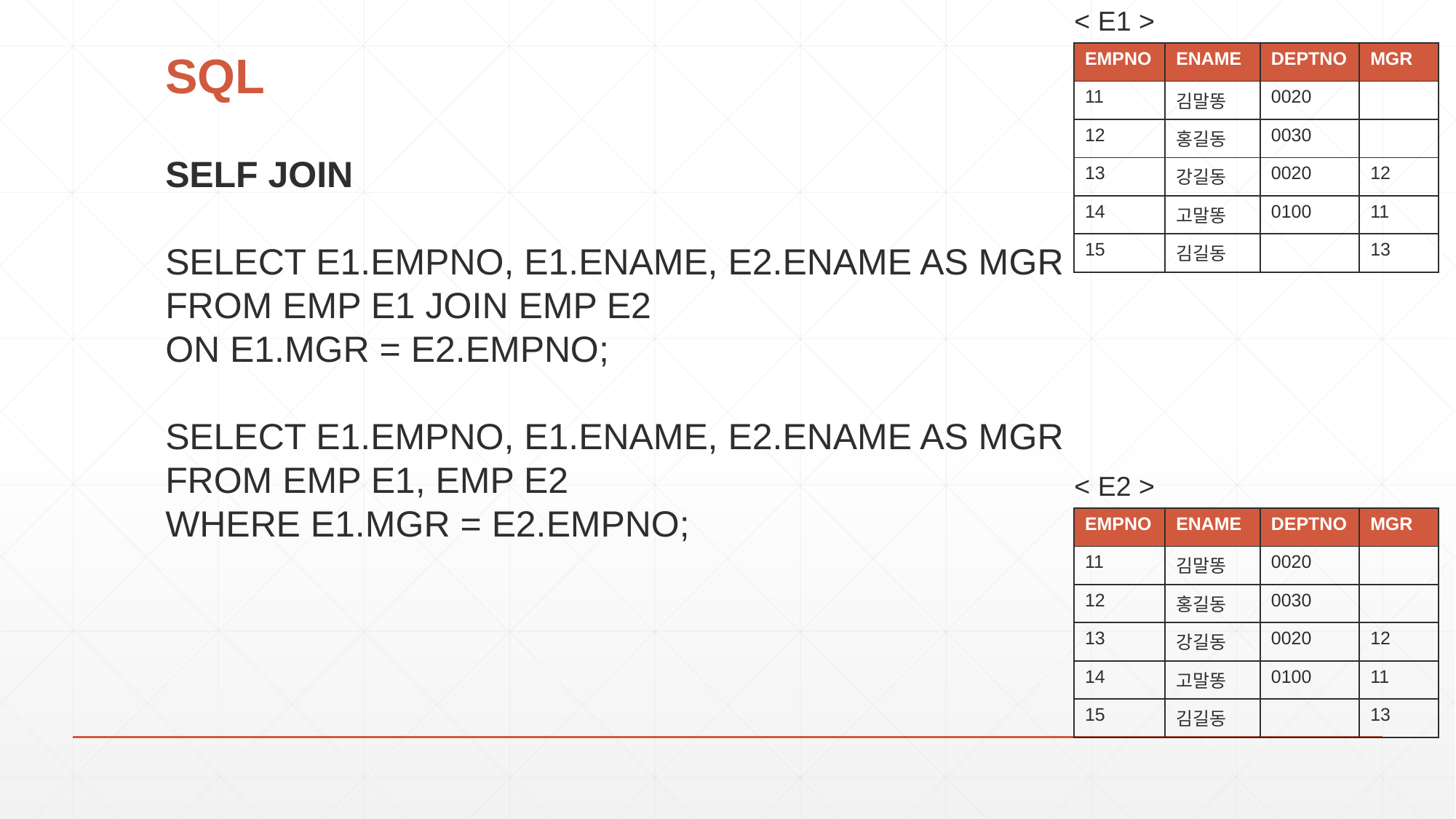

< E1 >
# SQL
| EMPNO | ENAME | DEPTNO | MGR |
| --- | --- | --- | --- |
| 11 | 김말똥 | 0020 |  |
| 12 | 홍길동 | 0030 |  |
| 13 | 강길동 | 0020 | 12 |
| 14 | 고말똥 | 0100 | 11 |
| 15 | 김길동 |  | 13 |
SELF JOIN

SELECT E1.EMPNO, E1.ENAME, E2.ENAME AS MGR
FROM EMP E1 JOIN EMP E2
ON E1.MGR = E2.EMPNO;

SELECT E1.EMPNO, E1.ENAME, E2.ENAME AS MGR
FROM EMP E1, EMP E2
WHERE E1.MGR = E2.EMPNO;

< E2 >
| EMPNO | ENAME | DEPTNO | MGR |
| --- | --- | --- | --- |
| 11 | 김말똥 | 0020 |  |
| 12 | 홍길동 | 0030 |  |
| 13 | 강길동 | 0020 | 12 |
| 14 | 고말똥 | 0100 | 11 |
| 15 | 김길동 |  | 13 |